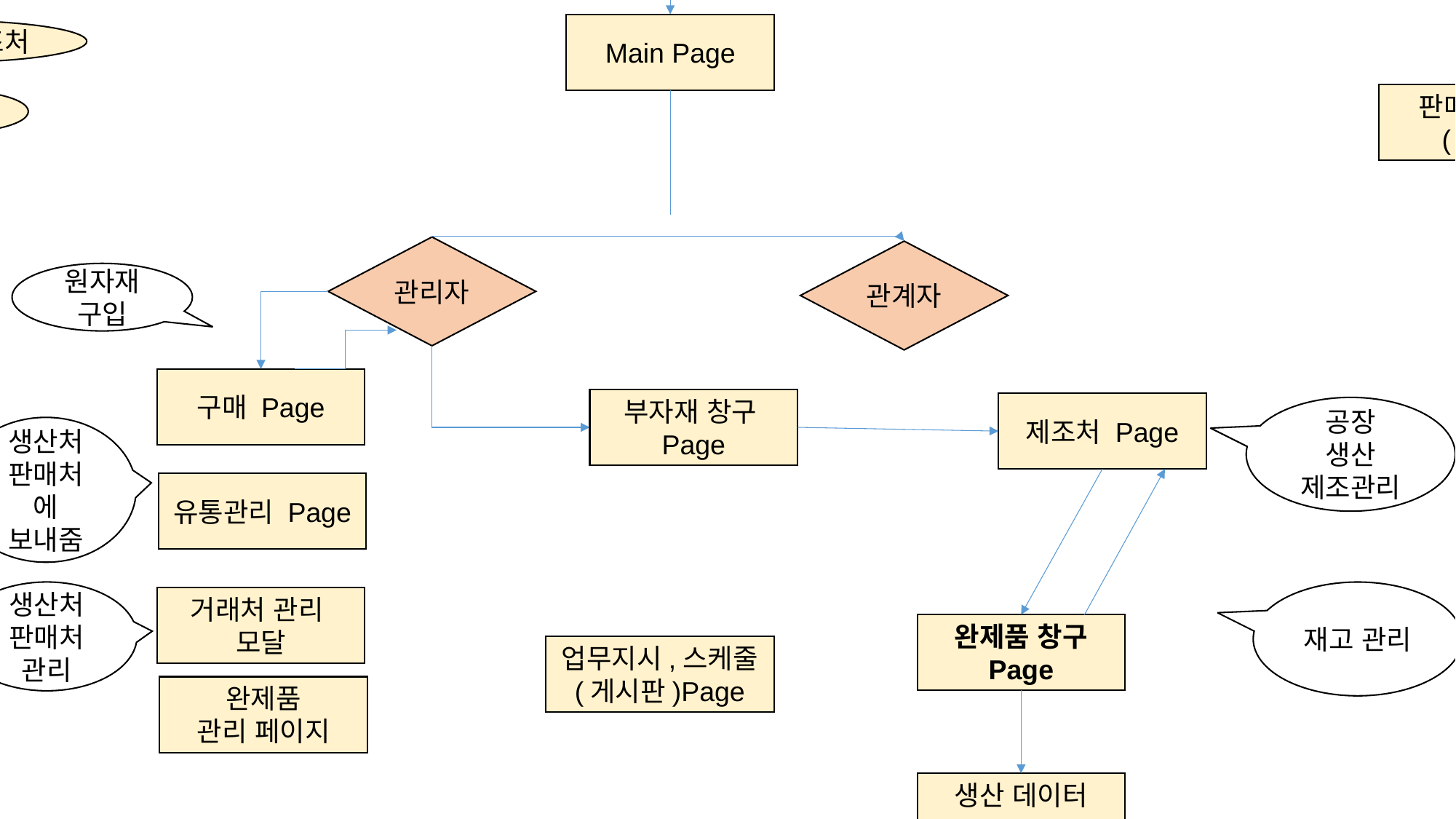

관계자-판매처
자체적인
재고관리
필요
소비자
소비자
(직원관리 Page)
대형마트
판매
쇼핑몰 Page
회원가입 Page
로그인 Page
회원정보조회 Page
권한설정
유통
쇼핑
홈페이지
Main Page
관계자-제조처
판매 Page
(배달)
관리자
관리자
관계자
원자재 구입
구매 Page
부자재 창구Page
제조처 Page
공장
생산
제조관리
생산처
판매처
에 보내줌
유통관리 Page
생산처
판매처 관리
재고 관리
거래처 관리
모달
완제품 창구 Page
업무지시,스케줄
(게시판)Page
완제품
관리 페이지
생산 데이터 Page
회계 데이터Page
공지사항
page